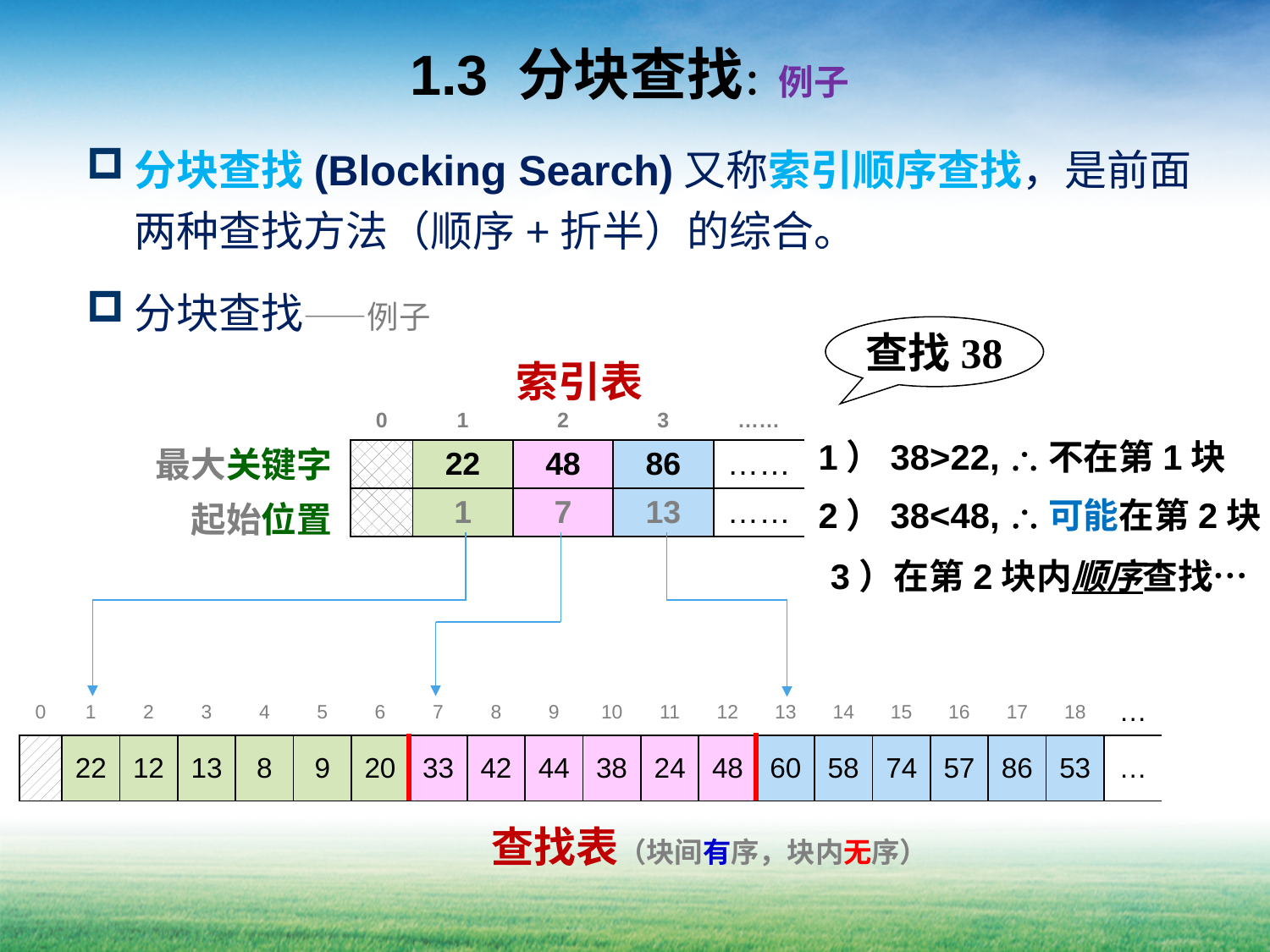

# 1.3 分块查找：例子
分块查找(Blocking Search)又称索引顺序查找，是前面两种查找方法（顺序+折半）的综合。
分块查找——例子
查找38
索引表
| 0 | 1 | 2 | 3 | …… |
| --- | --- | --- | --- | --- |
|  | 22 | 48 | 86 | …… |
|  | 1 | 7 | 13 | …… |
1）38>22, ∴不在第1块
最大关键字
2）38<48, ∴可能在第2块
起始位置
3）在第2块内顺序查找…
| 0 | 1 | 2 | 3 | 4 | 5 | 6 | 7 | 8 | 9 | 10 | 11 | 12 | 13 | 14 | 15 | 16 | 17 | 18 | … |
| --- | --- | --- | --- | --- | --- | --- | --- | --- | --- | --- | --- | --- | --- | --- | --- | --- | --- | --- | --- |
|  | 22 | 12 | 13 | 8 | 9 | 20 | 33 | 42 | 44 | 38 | 24 | 48 | 60 | 58 | 74 | 57 | 86 | 53 | … |
查找表（块间有序，块内无序）